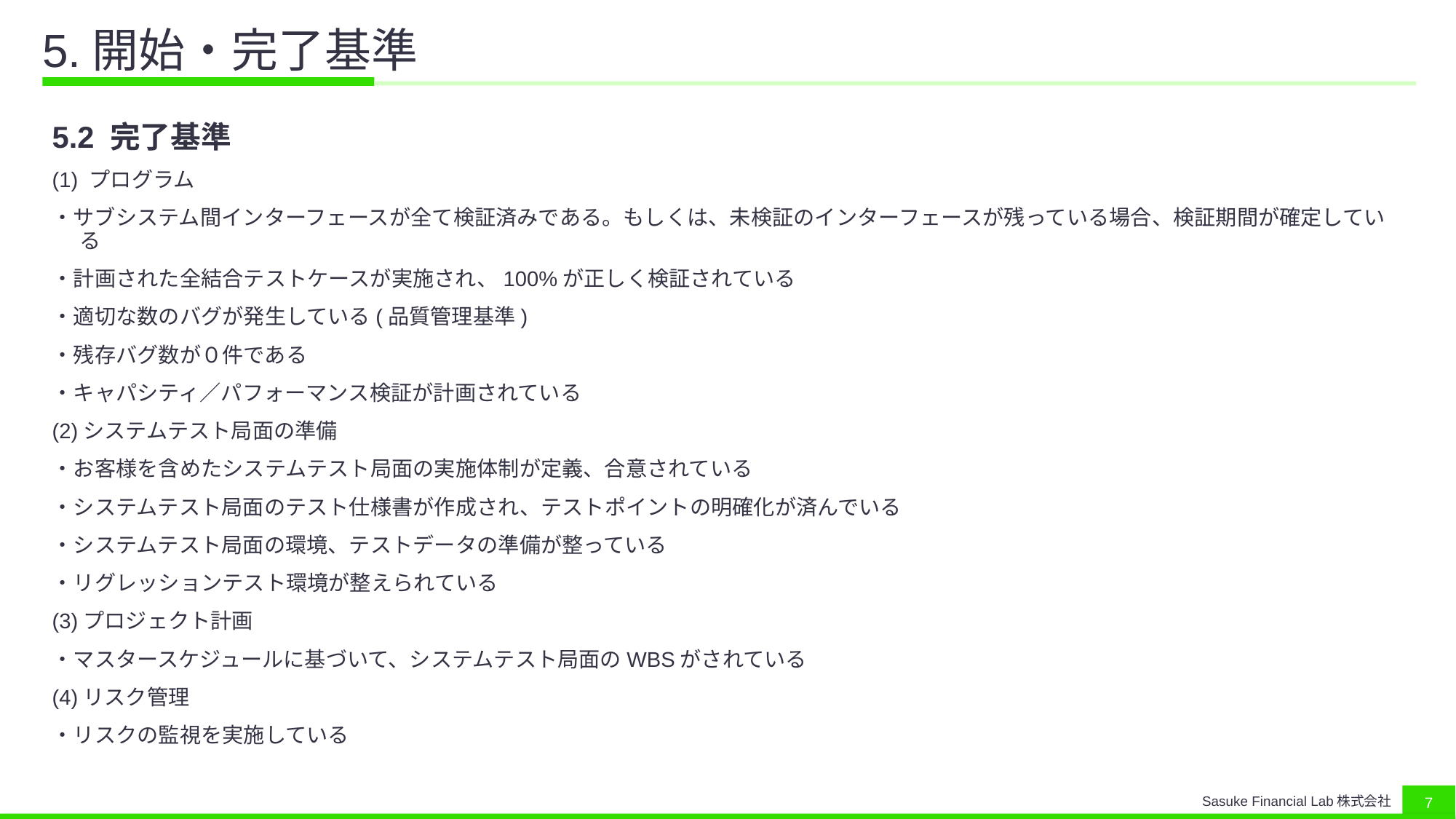

# 5.開始・完了基準
5.2 完了基準
(1) プログラム
・サブシステム間インターフェースが全て検証済みである。もしくは、未検証のインターフェースが残っている場合、検証期間が確定している
・計画された全結合テストケースが実施され、100%が正しく検証されている
・適切な数のバグが発生している(品質管理基準)
・残存バグ数が０件である
・キャパシティ／パフォーマンス検証が計画されている
(2)システムテスト局面の準備
・お客様を含めたシステムテスト局面の実施体制が定義、合意されている
・システムテスト局面のテスト仕様書が作成され、テストポイントの明確化が済んでいる
・システムテスト局面の環境、テストデータの準備が整っている
・リグレッションテスト環境が整えられている
(3)プロジェクト計画
・マスタースケジュールに基づいて、システムテスト局面のWBSがされている
(4)リスク管理
・リスクの監視を実施している

7
Sasuke Financial Lab株式会社